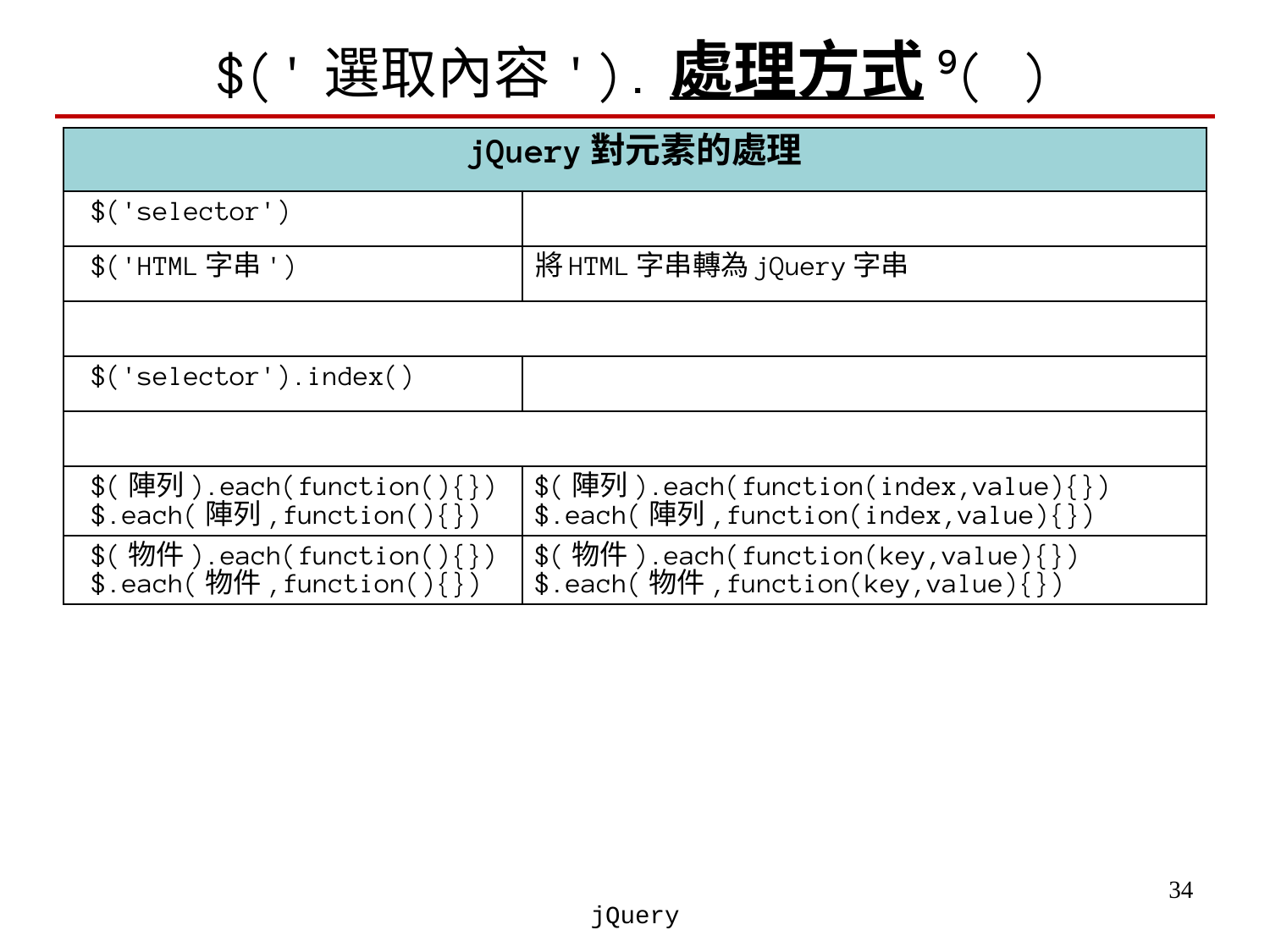

# $('選取內容').處理方式9( )
| jQuery對元素的處理 |  |
| --- | --- |
| $('selector') |  |
| $('HTML字串') | 將HTML字串轉為jQuery字串 |
|  |  |
| $('selector').index() |  |
|  |  |
| $(陣列).each(function(){}) $.each(陣列,function(){}) | $(陣列).each(function(index,value){}) $.each(陣列,function(index,value){}) |
| $(物件).each(function(){}) $.each(物件,function(){}) | $(物件).each(function(key,value){}) $.each(物件,function(key,value){}) |
34
jQuery